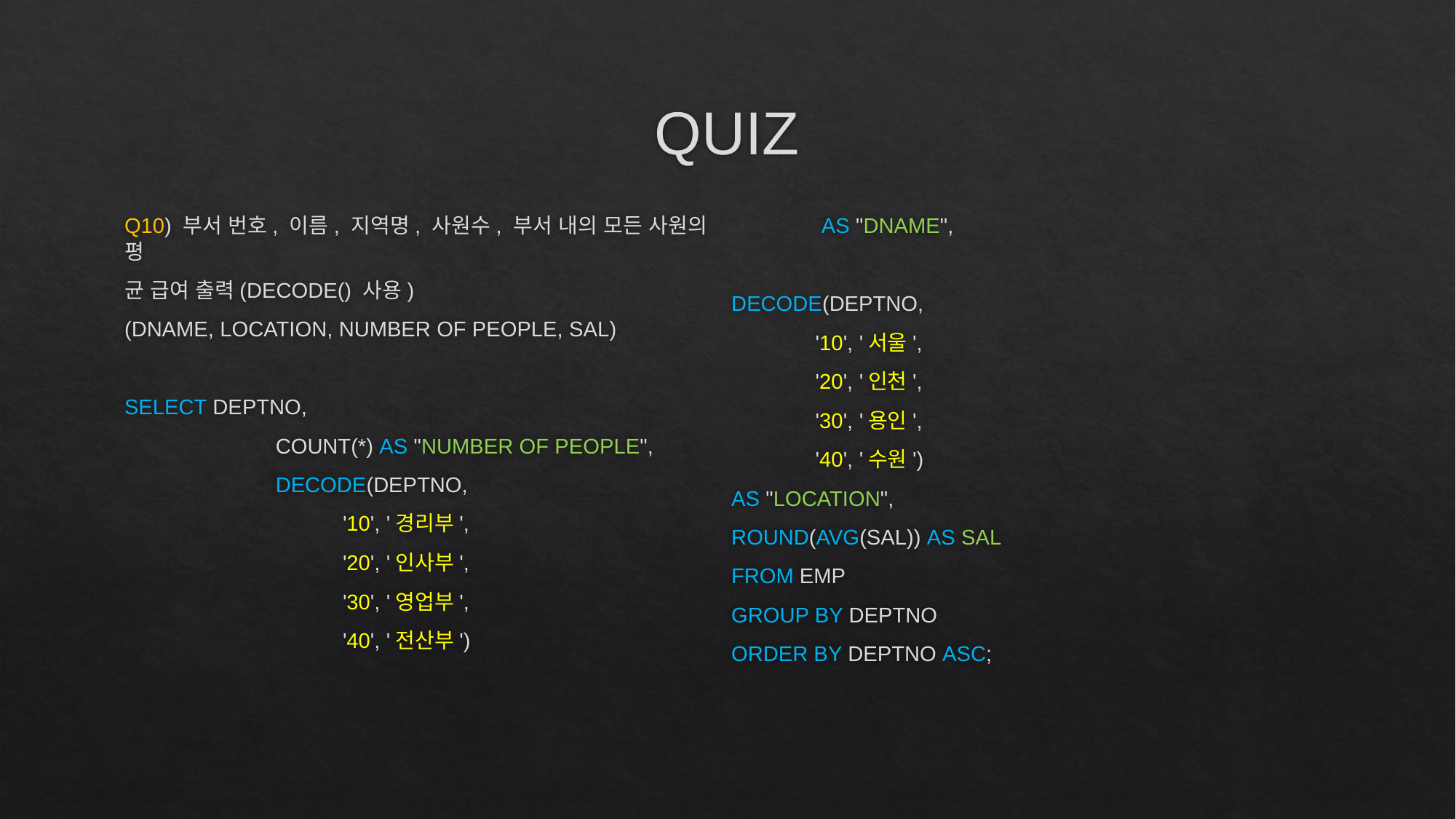

# QUIZ
Q10) 부서 번호, 이름, 지역명, 사원수, 부서 내의 모든 사원의 평
균 급여 출력(DECODE() 사용)
(DNAME, LOCATION, NUMBER OF PEOPLE, SAL)

SELECT DEPTNO,
       	       COUNT(*) AS "NUMBER OF PEOPLE",
       	       DECODE(DEPTNO,
              		'10', '경리부',
              		'20', '인사부',
              		'30', '영업부',
              		'40', '전산부')
               AS "DNAME",

DECODE(DEPTNO,
              '10', '서울',
              '20', '인천',
              '30', '용인',
              '40', '수원')
AS "LOCATION",
ROUND(AVG(SAL)) AS SAL
FROM EMP
GROUP BY DEPTNO
ORDER BY DEPTNO ASC;